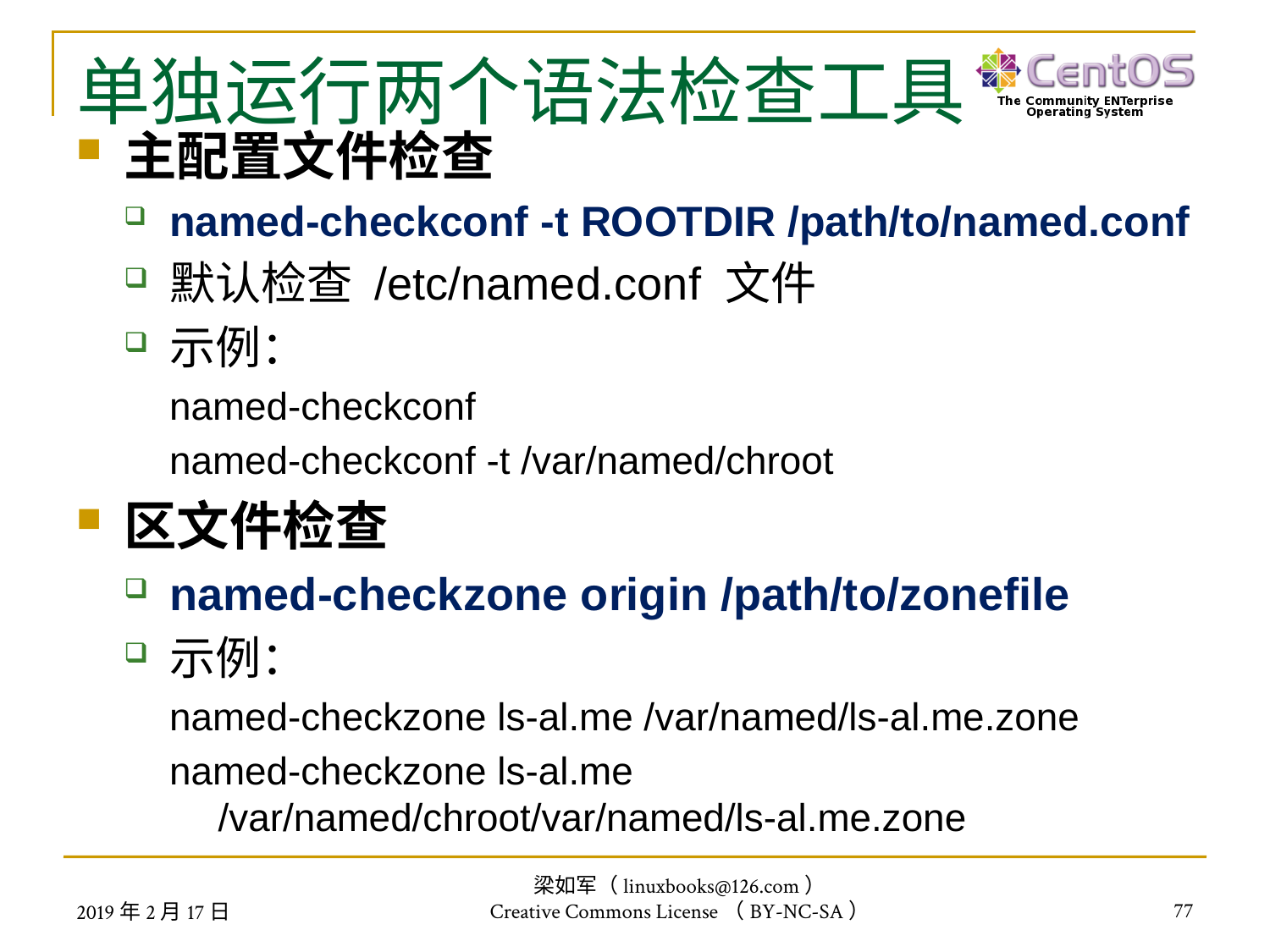

# 单独运行两个语法检查工具
主配置文件检查
named-checkconf -t ROOTDIR /path/to/named.conf
默认检查 /etc/named.conf 文件
示例：
named-checkconf
named-checkconf -t /var/named/chroot
区文件检查
named-checkzone origin /path/to/zonefile
示例：
named-checkzone ls-al.me /var/named/ls-al.me.zone
named-checkzone ls-al.me /var/named/chroot/var/named/ls-al.me.zone
梁如军（linuxbooks@126.com）
Creative Commons License（BY-NC-SA）
2019年2月17日
77